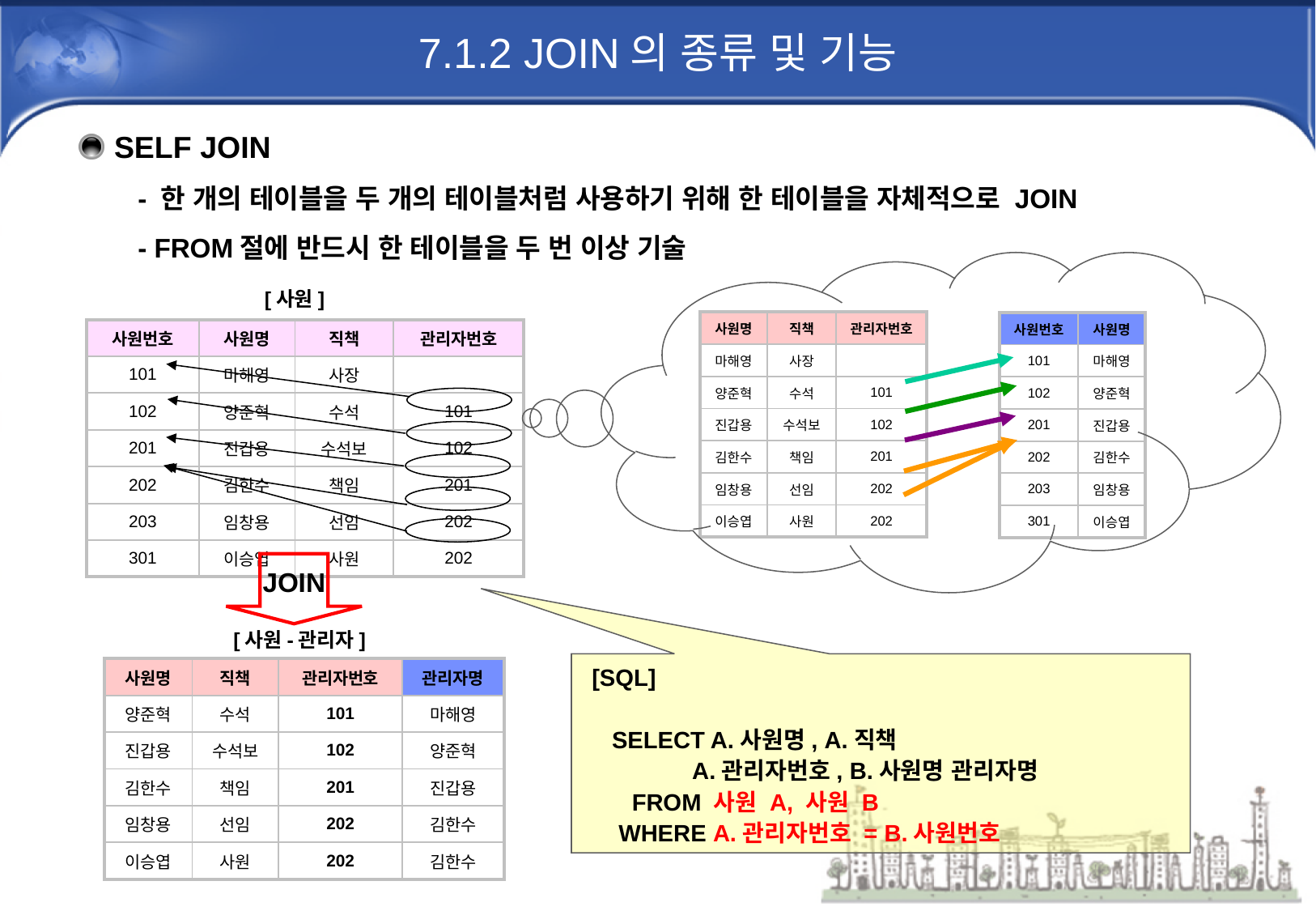

# 7.1.2 JOIN의 종류 및 기능
SELF JOIN
- 한 개의 테이블을 두 개의 테이블처럼 사용하기 위해 한 테이블을 자체적으로 JOIN
- FROM절에 반드시 한 테이블을 두 번 이상 기술

[사원]
| 사원명 | 직책 | 관리자번호 |
| --- | --- | --- |
| 마해영 | 사장 |  |
| 양준혁 | 수석 | 101 |
| 진갑용 | 수석보 | 102 |
| 김한수 | 책임 | 201 |
| 임창용 | 선임 | 202 |
| 이승엽 | 사원 | 202 |
| 사원번호 | 사원명 |
| --- | --- |
| 101 | 마해영 |
| 102 | 양준혁 |
| 201 | 진갑용 |
| 202 | 김한수 |
| 203 | 임창용 |
| 301 | 이승엽 |
| 사원번호 | 사원명 | 직책 | 관리자번호 |
| --- | --- | --- | --- |
| 101 | 마해영 | 사장 |  |
| 102 | 양준혁 | 수석 | 101 |
| 201 | 진갑용 | 수석보 | 102 |
| 202 | 김한수 | 책임 | 201 |
| 203 | 임창용 | 선임 | 202 |
| 301 | 이승엽 | 사원 | 202 |

JOIN
[사원-관리자]
  [SQL]

     SELECT A.사원명, A.직책
                 A.관리자번호, B.사원명 관리자명
        FROM 사원 A, 사원 B
      WHERE A.관리자번호 = B.사원번호
| 사원명 | 직책 | 관리자번호 | 관리자명 |
| --- | --- | --- | --- |
| 양준혁 | 수석 | 101 | 마해영 |
| 진갑용 | 수석보 | 102 | 양준혁 |
| 김한수 | 책임 | 201 | 진갑용 |
| 임창용 | 선임 | 202 | 김한수 |
| 이승엽 | 사원 | 202 | 김한수 |